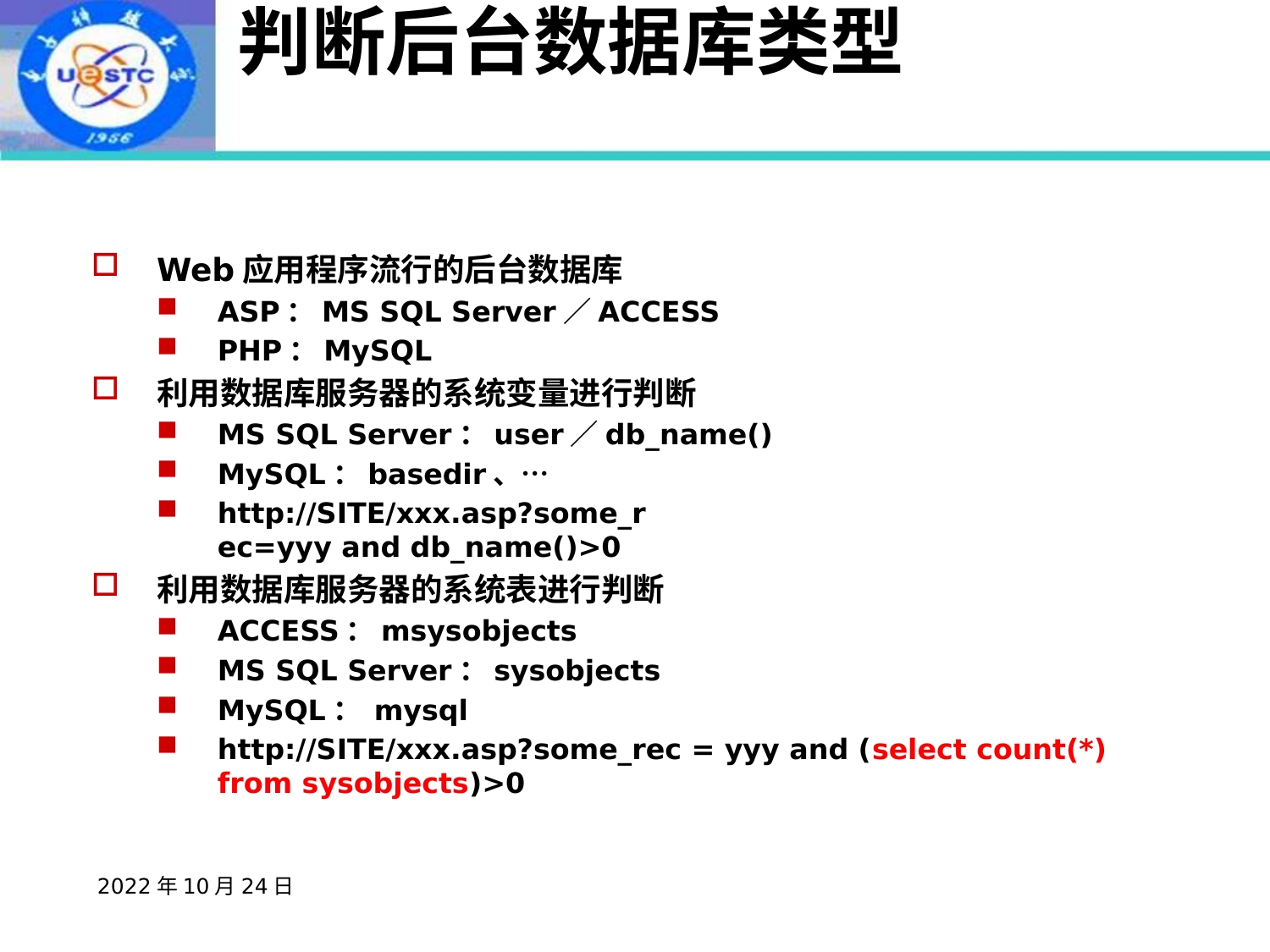

# 判断后台数据库类型
Web应用程序流行的后台数据库
ASP：MS SQL Server／ACCESS
PHP：MySQL
利用数据库服务器的系统变量进行判断
MS SQL Server：user／db_name()
MySQL：basedir、…
http://SITE/xxx.asp?some_r
ec=yyy and db_name()>0
利用数据库服务器的系统表进行判断
ACCESS：msysobjects
MS SQL Server：sysobjects
MySQL： mysql
http://SITE/xxx.asp?some_rec = yyy and (select count(*) from sysobjects)>0
2022年10月24日
12